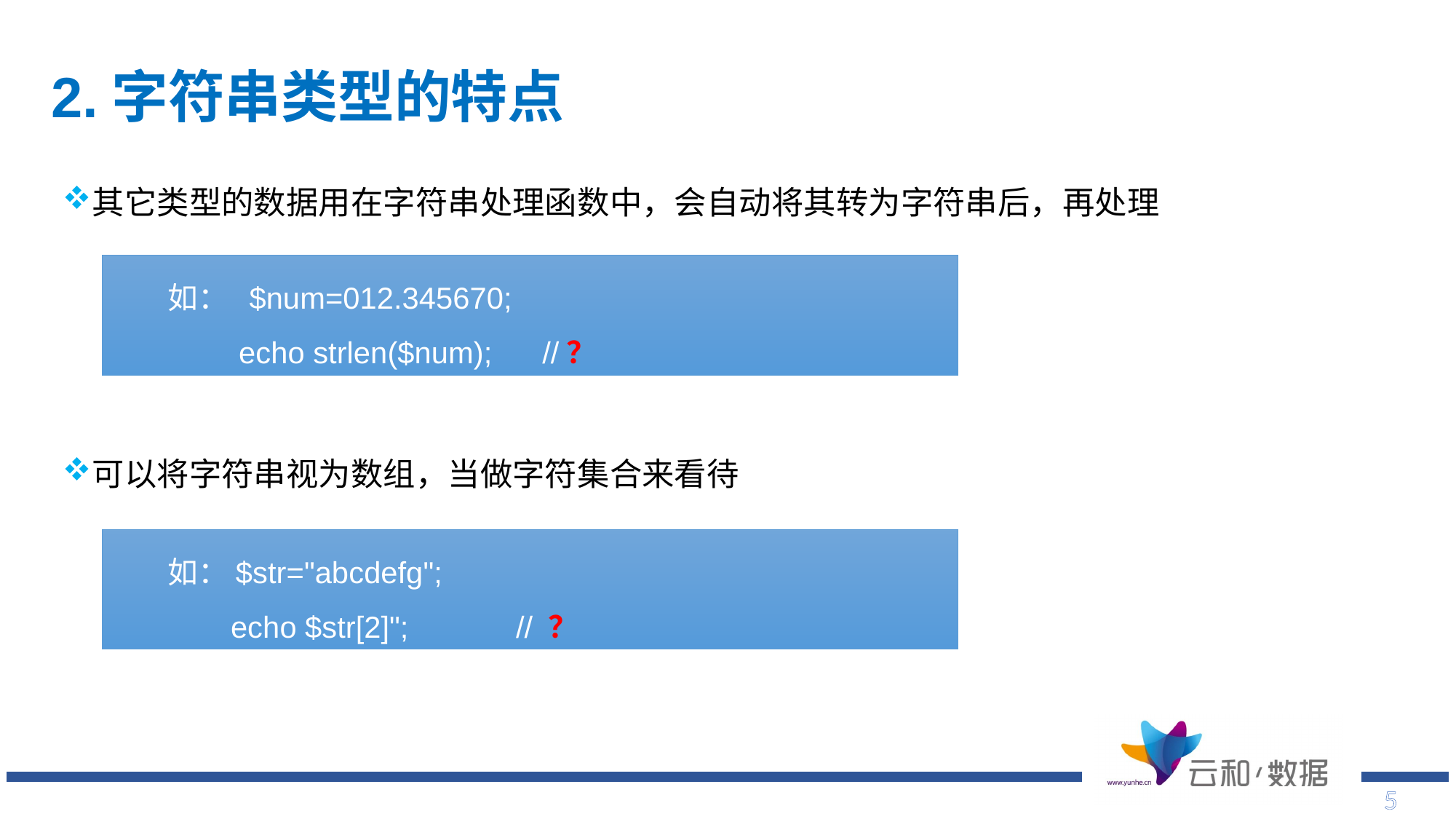

# 2.字符串类型的特点
其它类型的数据用在字符串处理函数中，会自动将其转为字符串后，再处理

可以将字符串视为数组，当做字符集合来看待

如：  $num=012.345670;
               echo strlen($num);      //？
如：$str="abcdefg";
 echo $str[2]";	         // ？